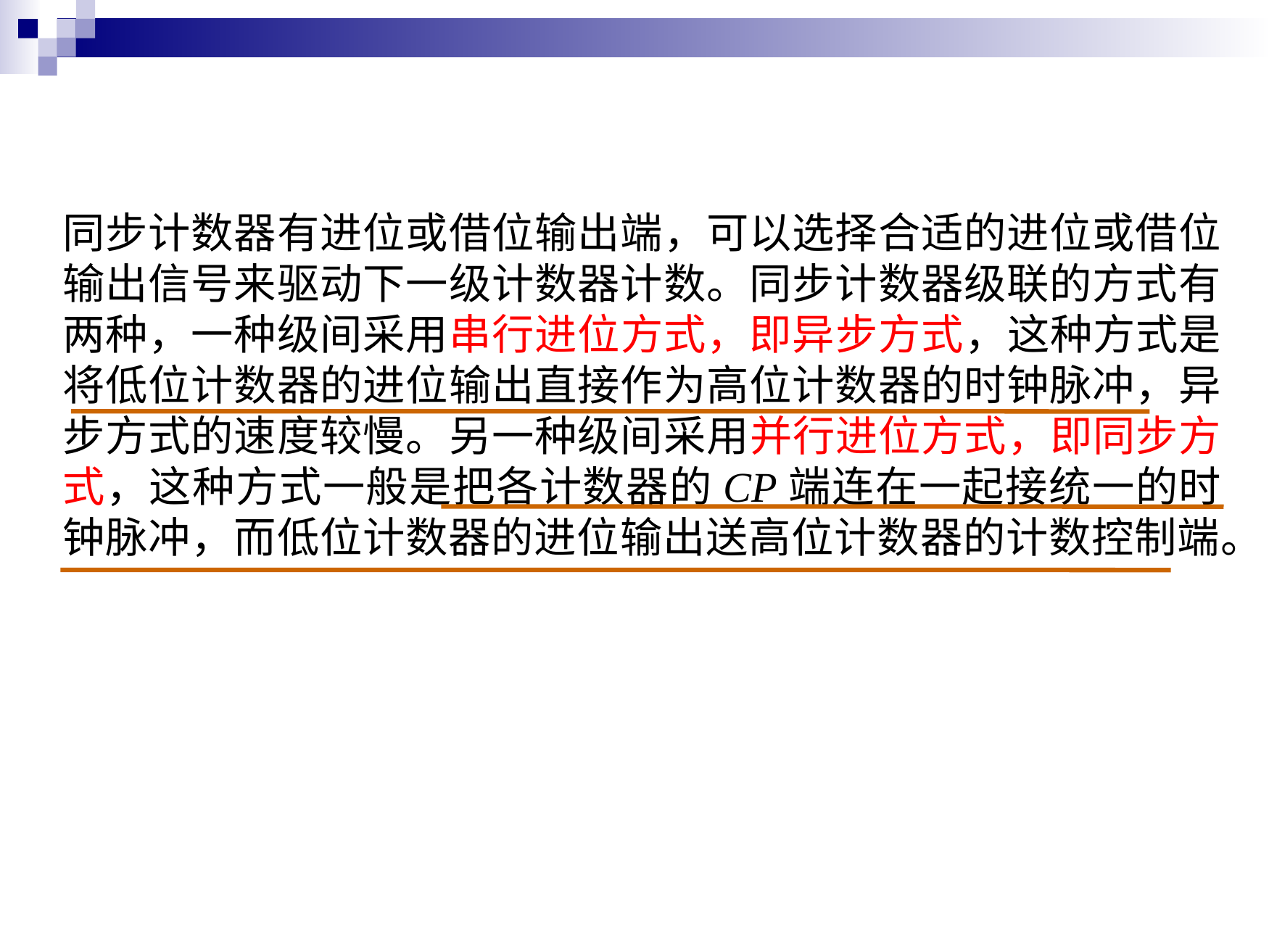

同步计数器有进位或借位输出端，可以选择合适的进位或借位输出信号来驱动下一级计数器计数。同步计数器级联的方式有两种，一种级间采用串行进位方式，即异步方式，这种方式是将低位计数器的进位输出直接作为高位计数器的时钟脉冲，异步方式的速度较慢。另一种级间采用并行进位方式，即同步方式，这种方式一般是把各计数器的CP端连在一起接统一的时钟脉冲，而低位计数器的进位输出送高位计数器的计数控制端。